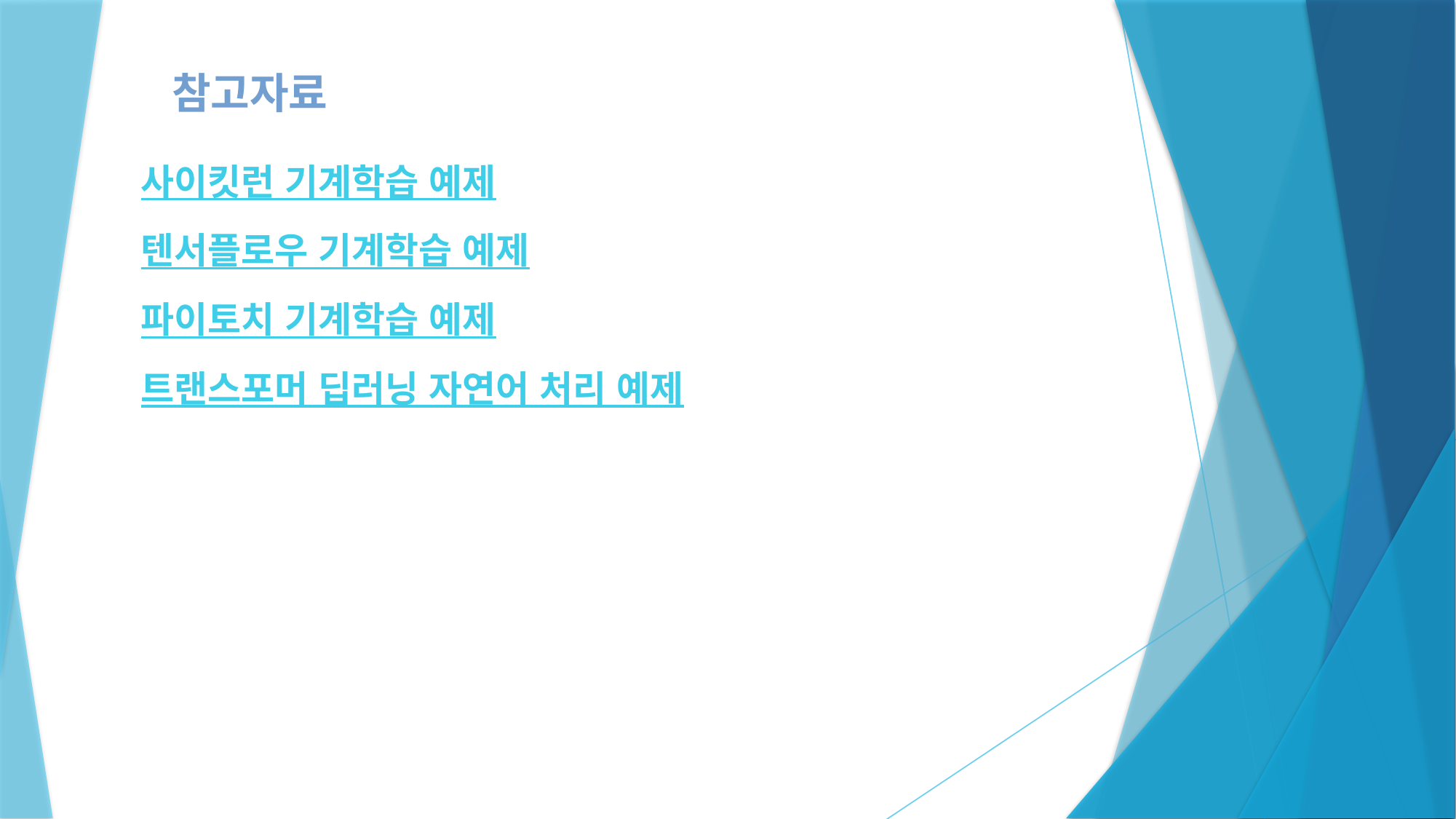

참고자료
사이킷런 기계학습 예제
텐서플로우 기계학습 예제
파이토치 기계학습 예제
트랜스포머 딥러닝 자연어 처리 예제